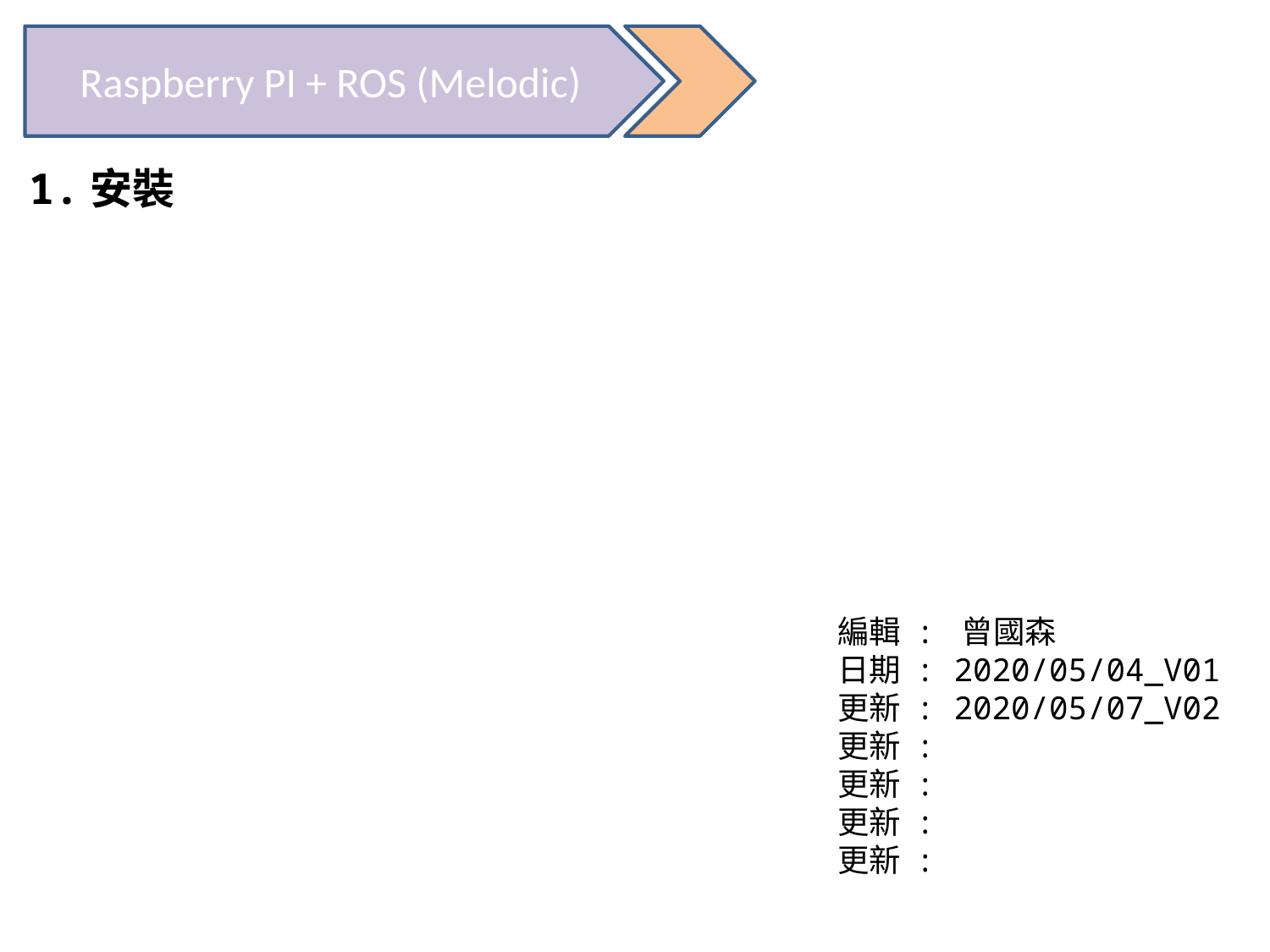

Raspberry PI + ROS (Melodic)

1.安裝
編輯 : 曾國森
日期 : 2020/05/04_V01
更新 : 2020/05/07_V02
更新 :
更新 :
更新 :
更新 :